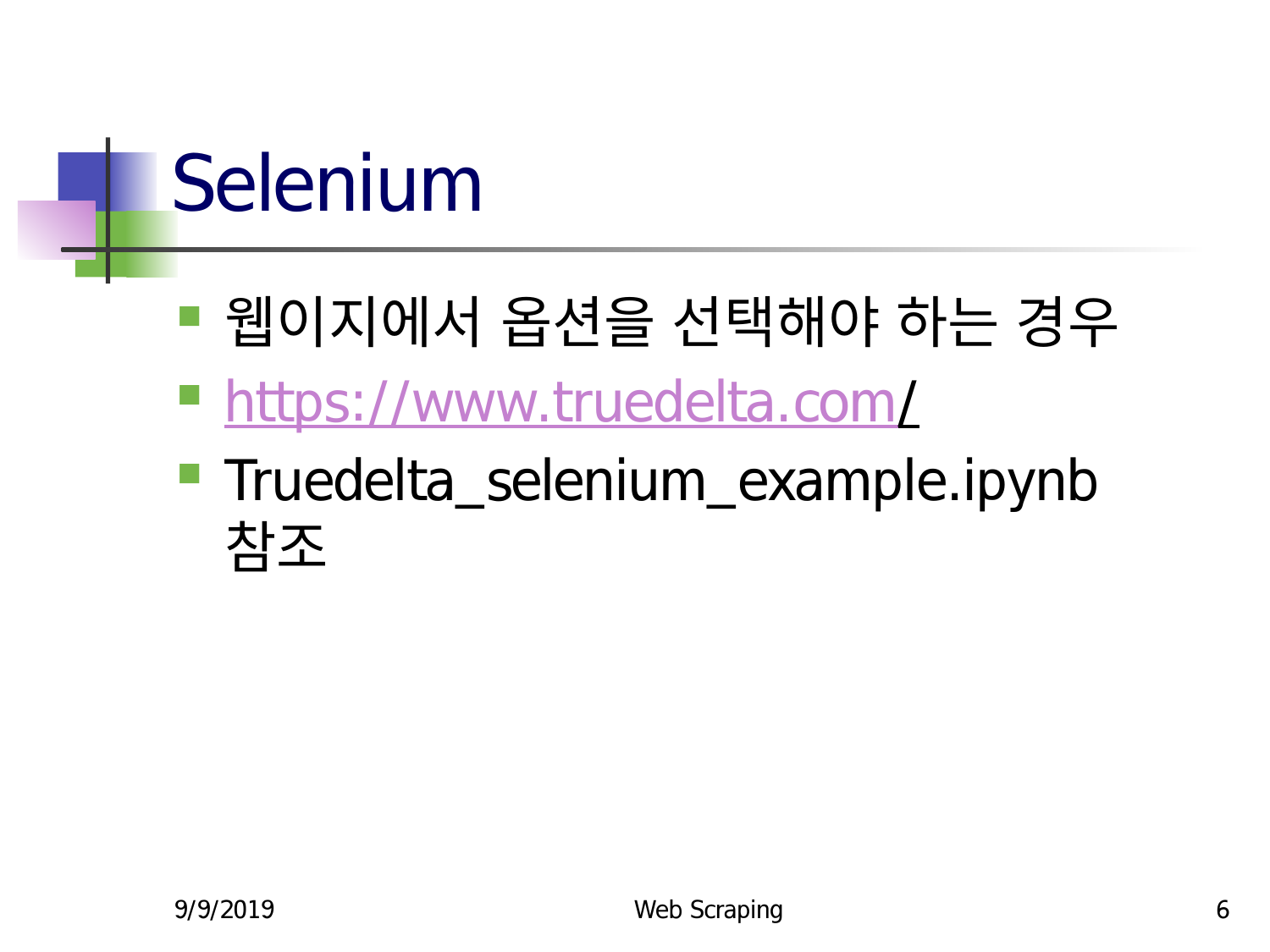

# Selenium
웹이지에서 옵션을 선택해야 하는 경우
https://www.truedelta.com/
Truedelta_selenium_example.ipynb 참조
9/9/2019
Web Scraping
6